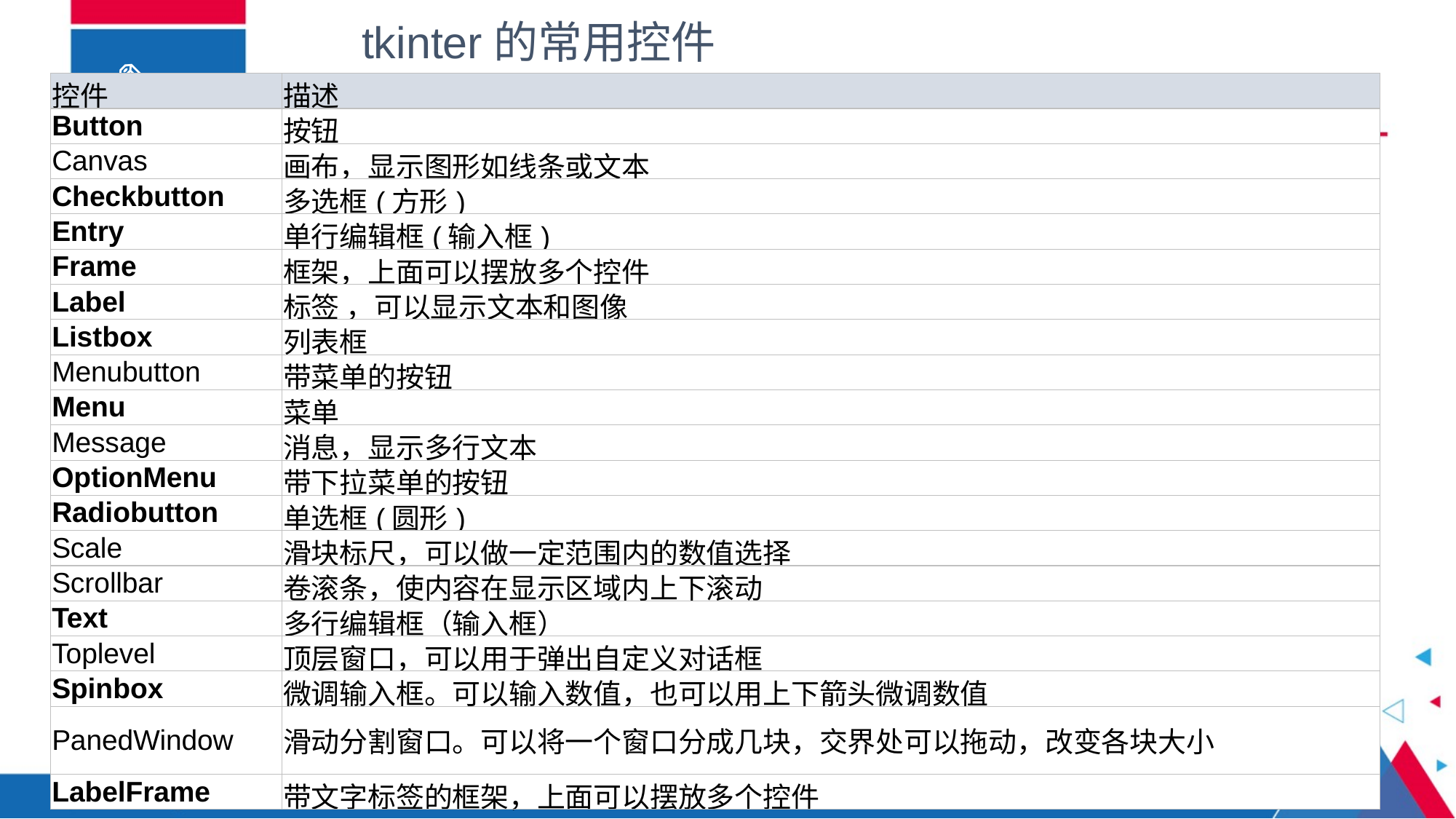

tkinter的常用控件
| 控件 | 描述 |
| --- | --- |
| Button | 按钮 |
| Canvas | 画布，显示图形如线条或文本 |
| Checkbutton | 多选框(方形) |
| Entry | 单行编辑框(输入框) |
| Frame | 框架，上面可以摆放多个控件 |
| Label | 标签 ，可以显示文本和图像 |
| Listbox | 列表框 |
| Menubutton | 带菜单的按钮 |
| Menu | 菜单 |
| Message | 消息，显示多行文本 |
| OptionMenu | 带下拉菜单的按钮 |
| Radiobutton | 单选框(圆形) |
| Scale | 滑块标尺，可以做一定范围内的数值选择 |
| Scrollbar | 卷滚条，使内容在显示区域内上下滚动 |
| Text | 多行编辑框（输入框） |
| Toplevel | 顶层窗口，可以用于弹出自定义对话框 |
| Spinbox | 微调输入框。可以输入数值，也可以用上下箭头微调数值 |
| PanedWindow | 滑动分割窗口。可以将一个窗口分成几块，交界处可以拖动，改变各块大小 |
| LabelFrame | 带文字标签的框架，上面可以摆放多个控件 |